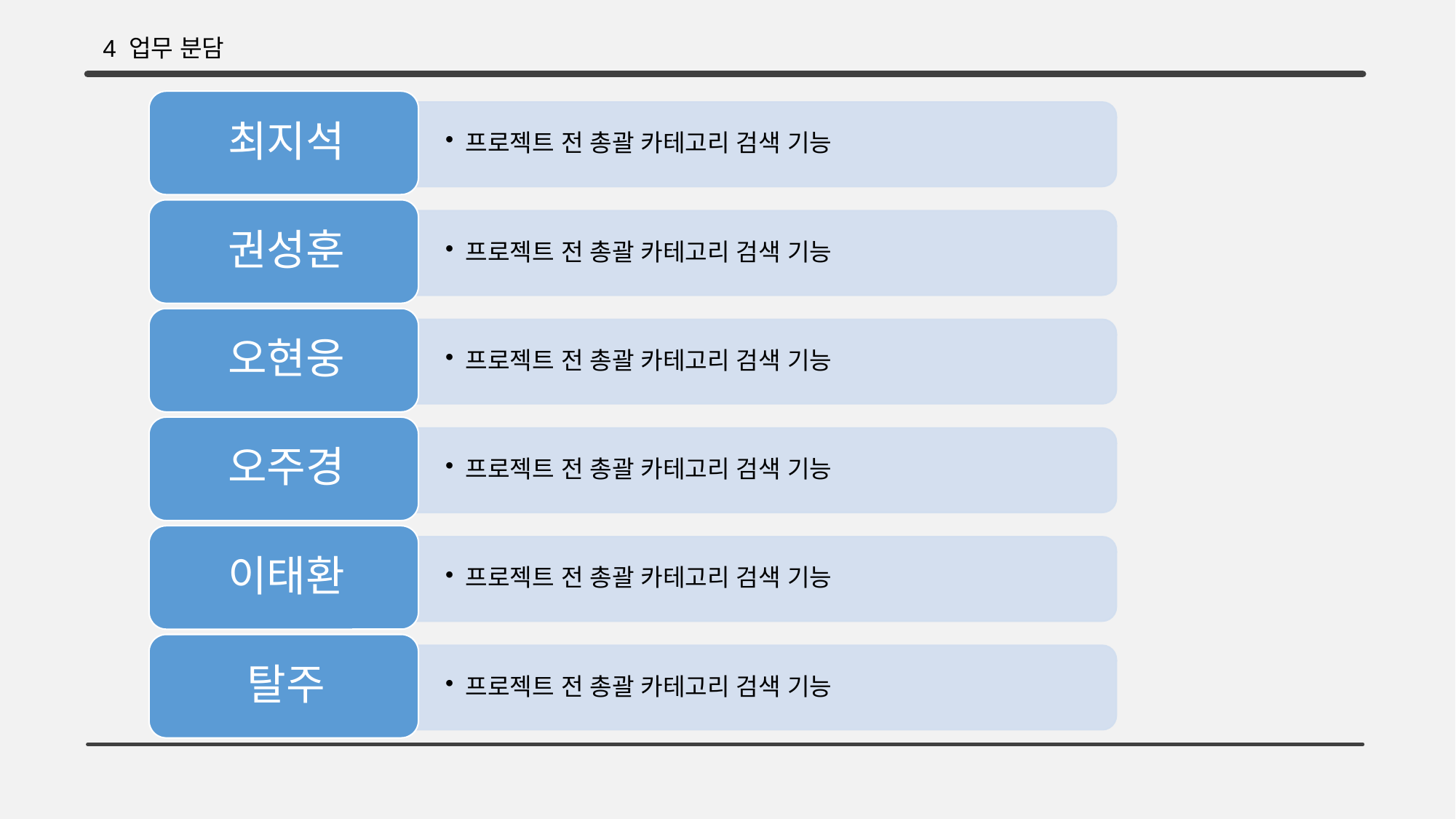

4 업무 분담
프로젝트 전 총괄 카테고리 검색 기능
최지석
프로젝트 전 총괄 카테고리 검색 기능
권성훈
프로젝트 전 총괄 카테고리 검색 기능
오현웅
프로젝트 전 총괄 카테고리 검색 기능
오주경
프로젝트 전 총괄 카테고리 검색 기능
이태환
프로젝트 전 총괄 카테고리 검색 기능
탈주